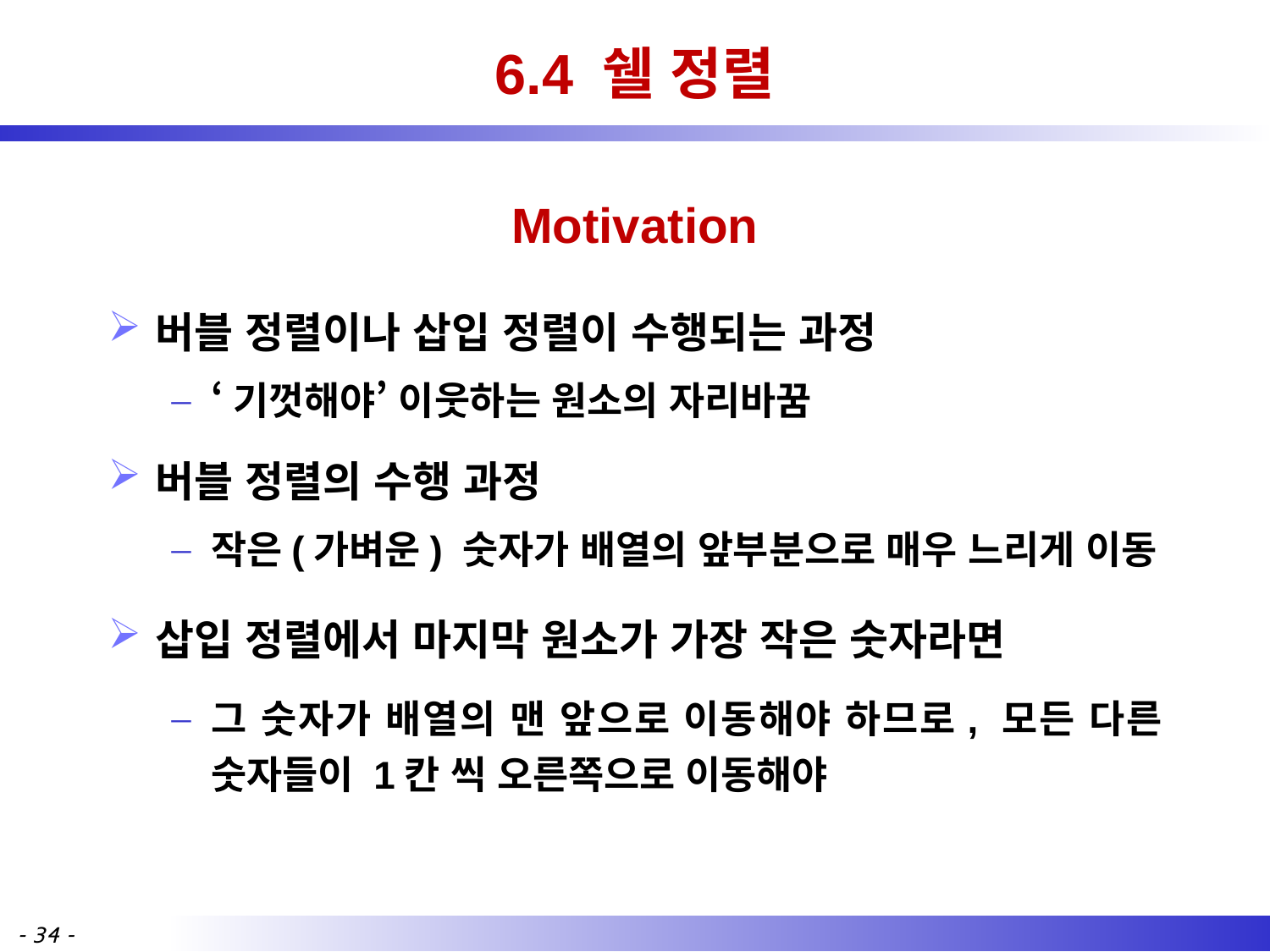

# 6.4 쉘 정렬
Motivation
버블 정렬이나 삽입 정렬이 수행되는 과정
‘기껏해야’ 이웃하는 원소의 자리바꿈
버블 정렬의 수행 과정
작은(가벼운) 숫자가 배열의 앞부분으로 매우 느리게 이동
삽입 정렬에서 마지막 원소가 가장 작은 숫자라면
그 숫자가 배열의 맨 앞으로 이동해야 하므로, 모든 다른 숫자들이 1칸 씩 오른쪽으로 이동해야
- 34 -